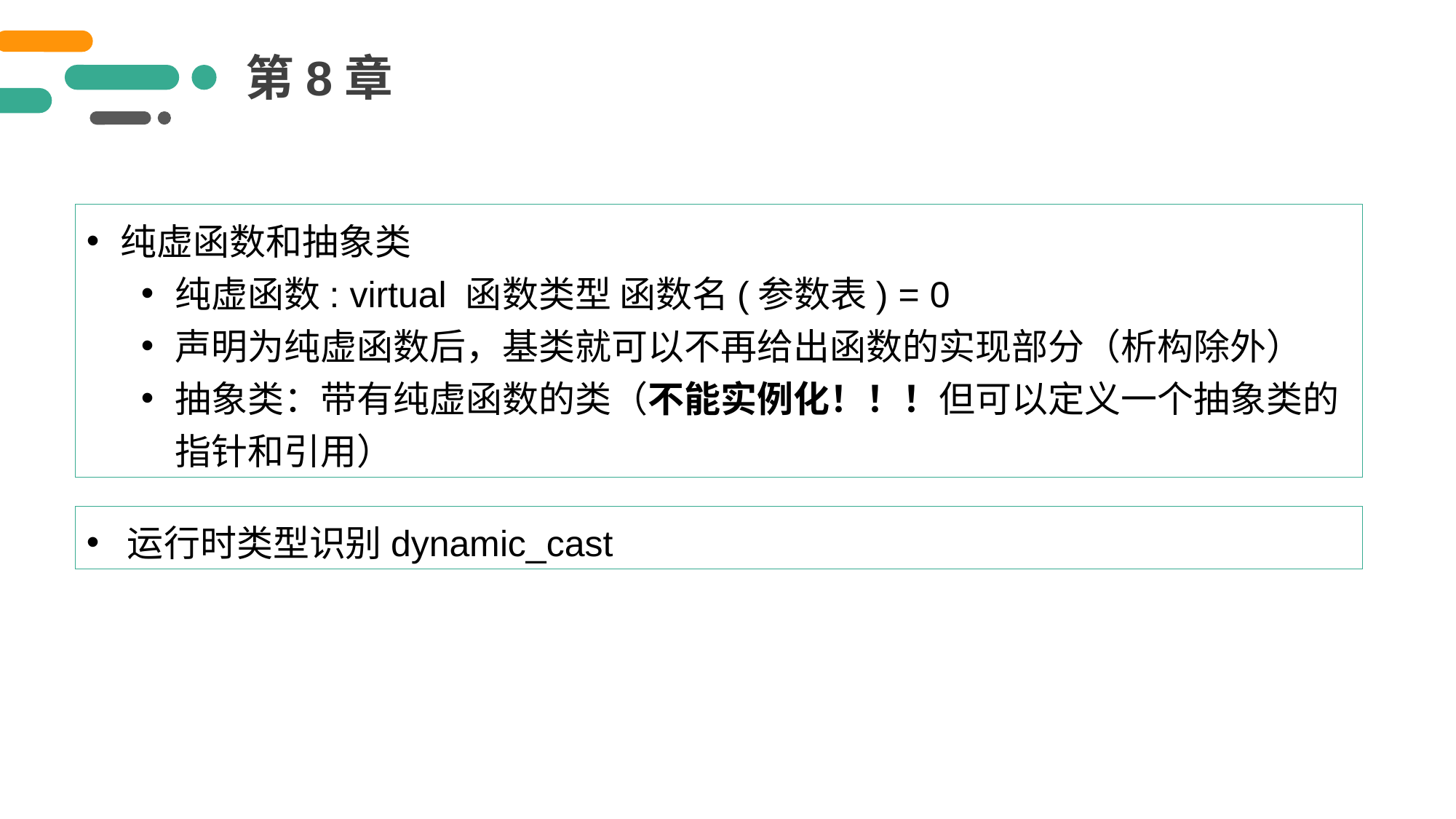

第8章
纯虚函数和抽象类
纯虚函数: virtual 函数类型 函数名(参数表) = 0
声明为纯虚函数后，基类就可以不再给出函数的实现部分（析构除外）
抽象类：带有纯虚函数的类（不能实例化！！！但可以定义一个抽象类的指针和引用）
运行时类型识别dynamic_cast